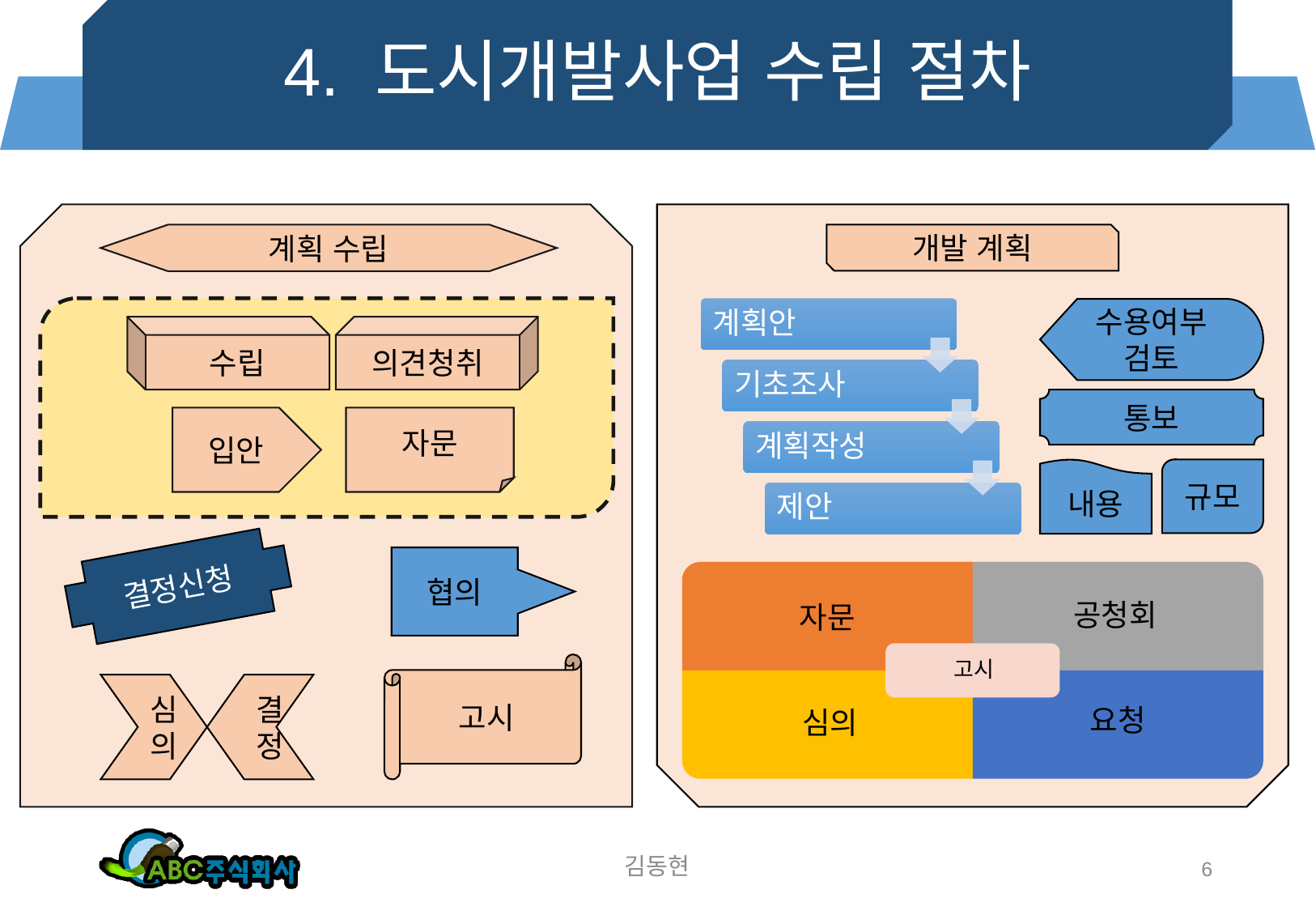

# 4. 도시개발사업 수립 절차

계획 수립

수립
의견청취
자문
입안
결정신청
협의
고시
심의
결정

개발 계획
계획안
기초조사
계획작성
제안

수용여부검토
통보

규모
내용
자문
공청회
심의
요청
고시
김동현
6